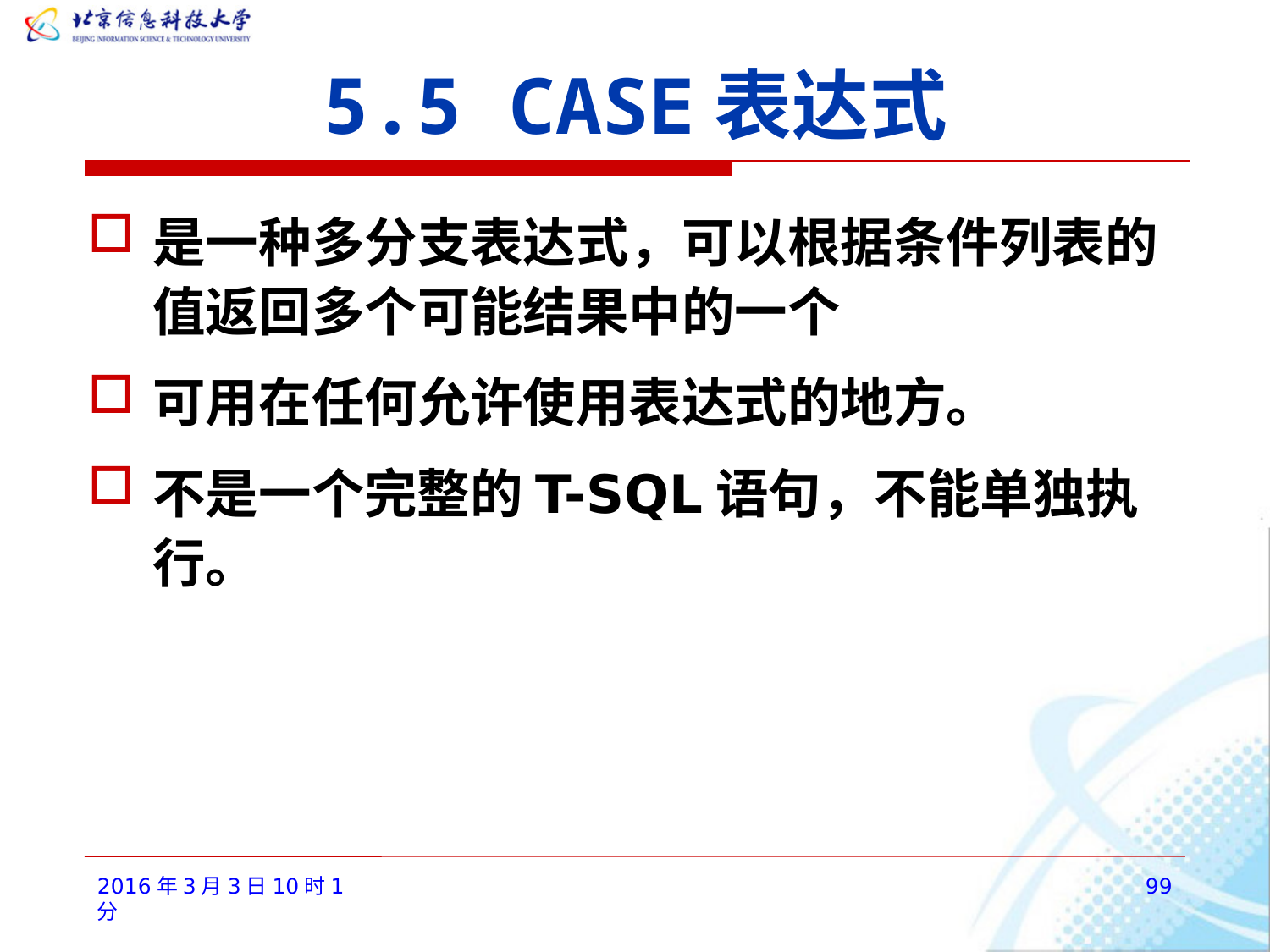

# 5.5 CASE表达式
是一种多分支表达式，可以根据条件列表的值返回多个可能结果中的一个
可用在任何允许使用表达式的地方。
不是一个完整的T-SQL语句，不能单独执行。
2016年3月3日10时1分
99